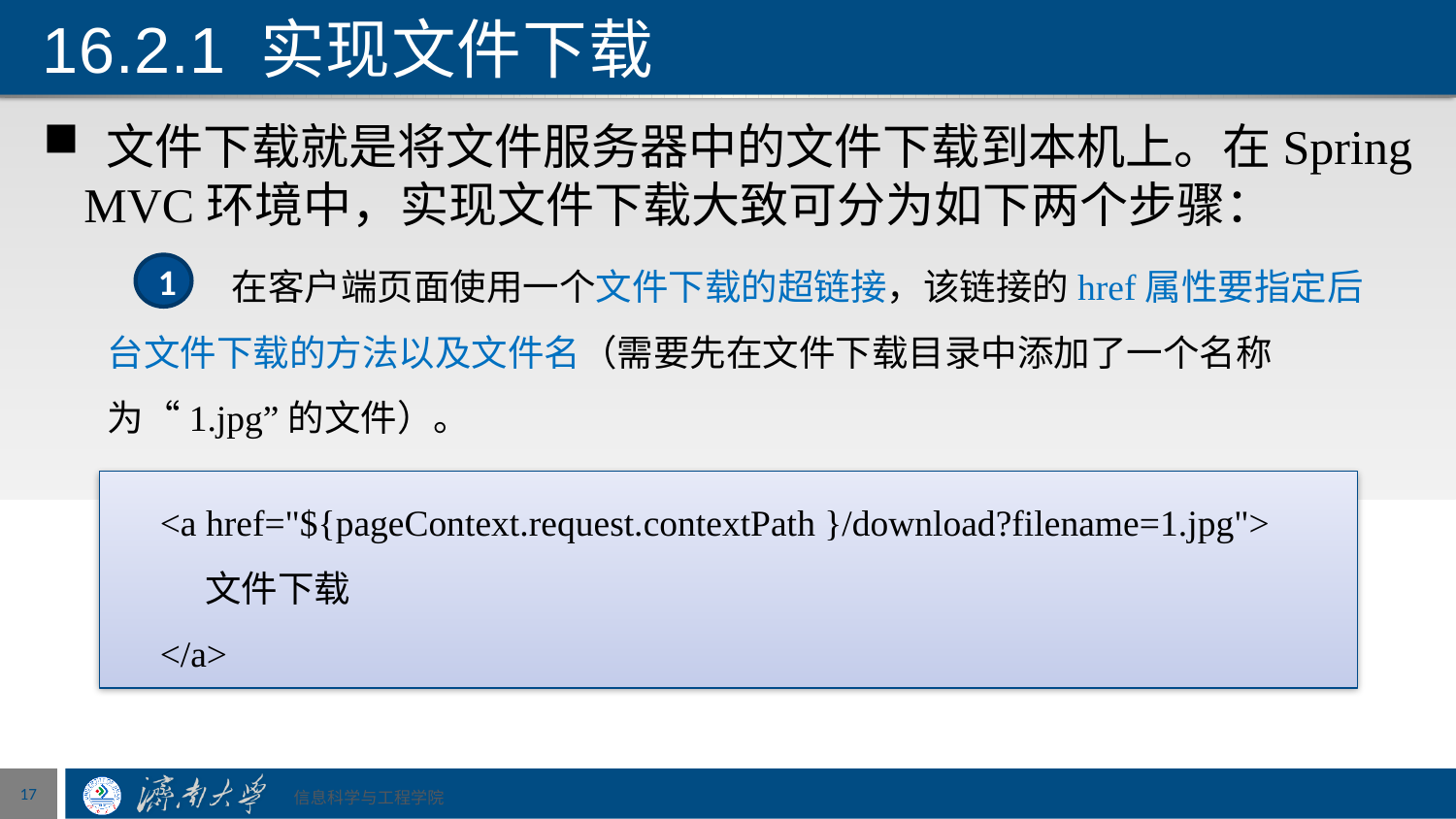

16.2.1 实现文件下载
# 16.2.1 实现文件下载
 文件下载就是将文件服务器中的文件下载到本机上。在Spring MVC环境中，实现文件下载大致可分为如下两个步骤：
              在客户端页面使用一个文件下载的超链接，该链接的href属性要指定后台文件下载的方法以及文件名（需要先在文件下载目录中添加了一个名称为“1.jpg”的文件）。
1
     <a href="${pageContext.request.contextPath }/download?filename=1.jpg">
          文件下载
     </a>